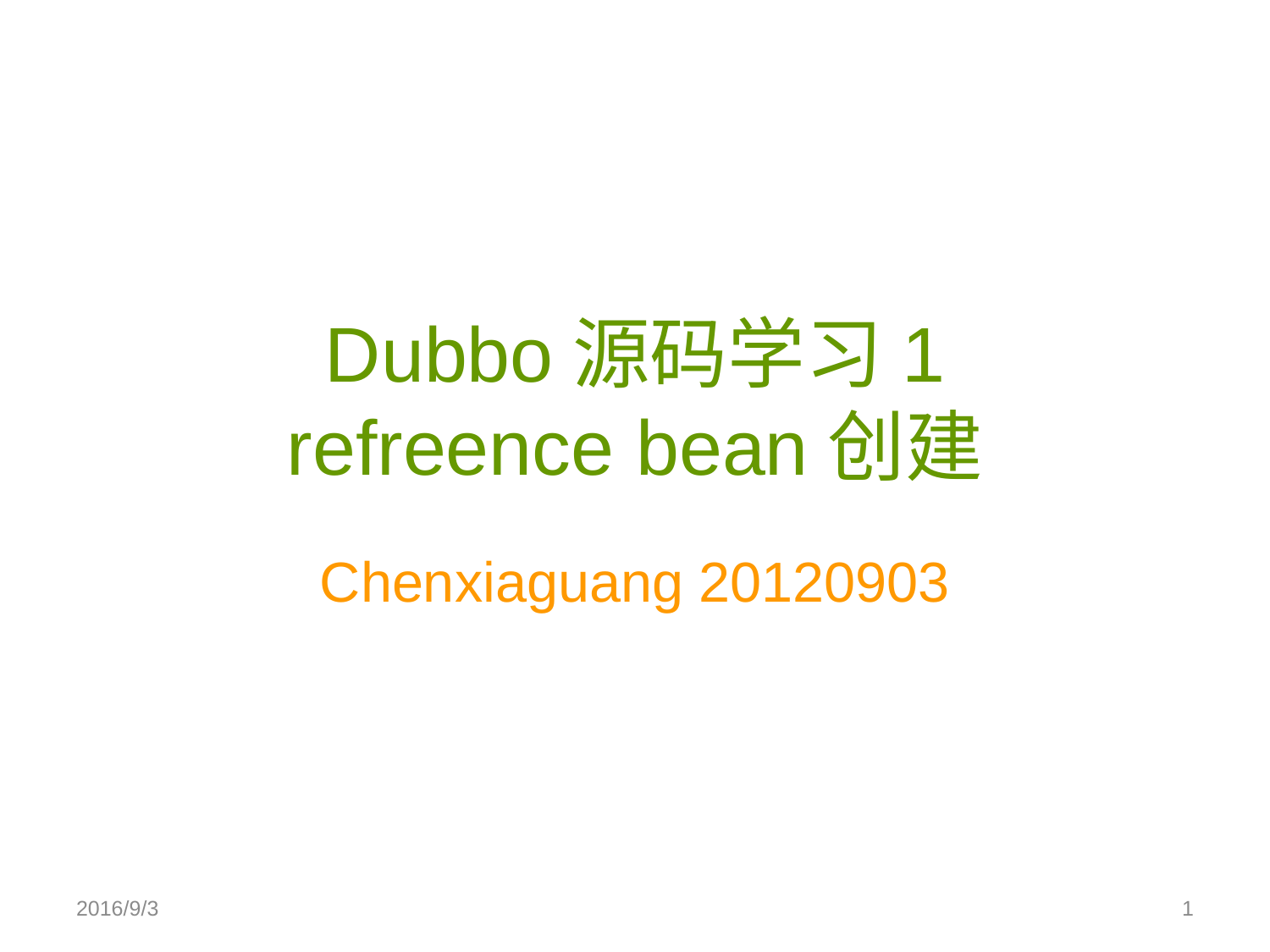

# Dubbo源码学习1 refreence bean创建
Chenxiaguang 20120903
2016/9/3
1